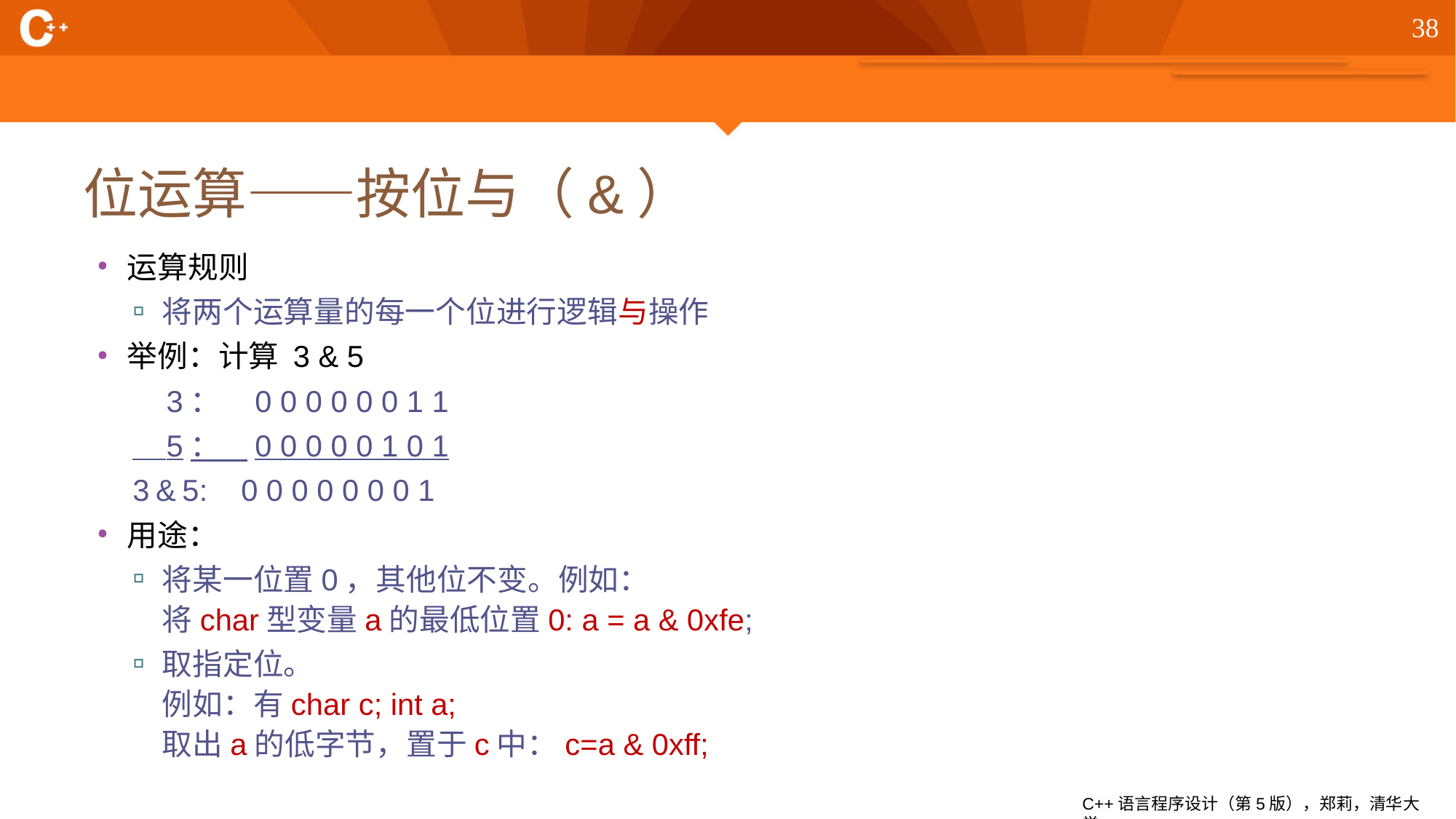

38
# 位运算——按位与（&）
运算规则
将两个运算量的每一个位进行逻辑与操作
举例：计算 3 & 5
    3：    0 0 0 0 0 0 1 1
    5：    0 0 0 0 0 1 0 1
3 & 5:    0 0 0 0 0 0 0 1
用途：
将某一位置0，其他位不变。例如：
将char型变量a的最低位置0: a = a & 0xfe;
取指定位。
例如：有char c; int a;
取出a的低字节，置于c中：c=a & 0xff;